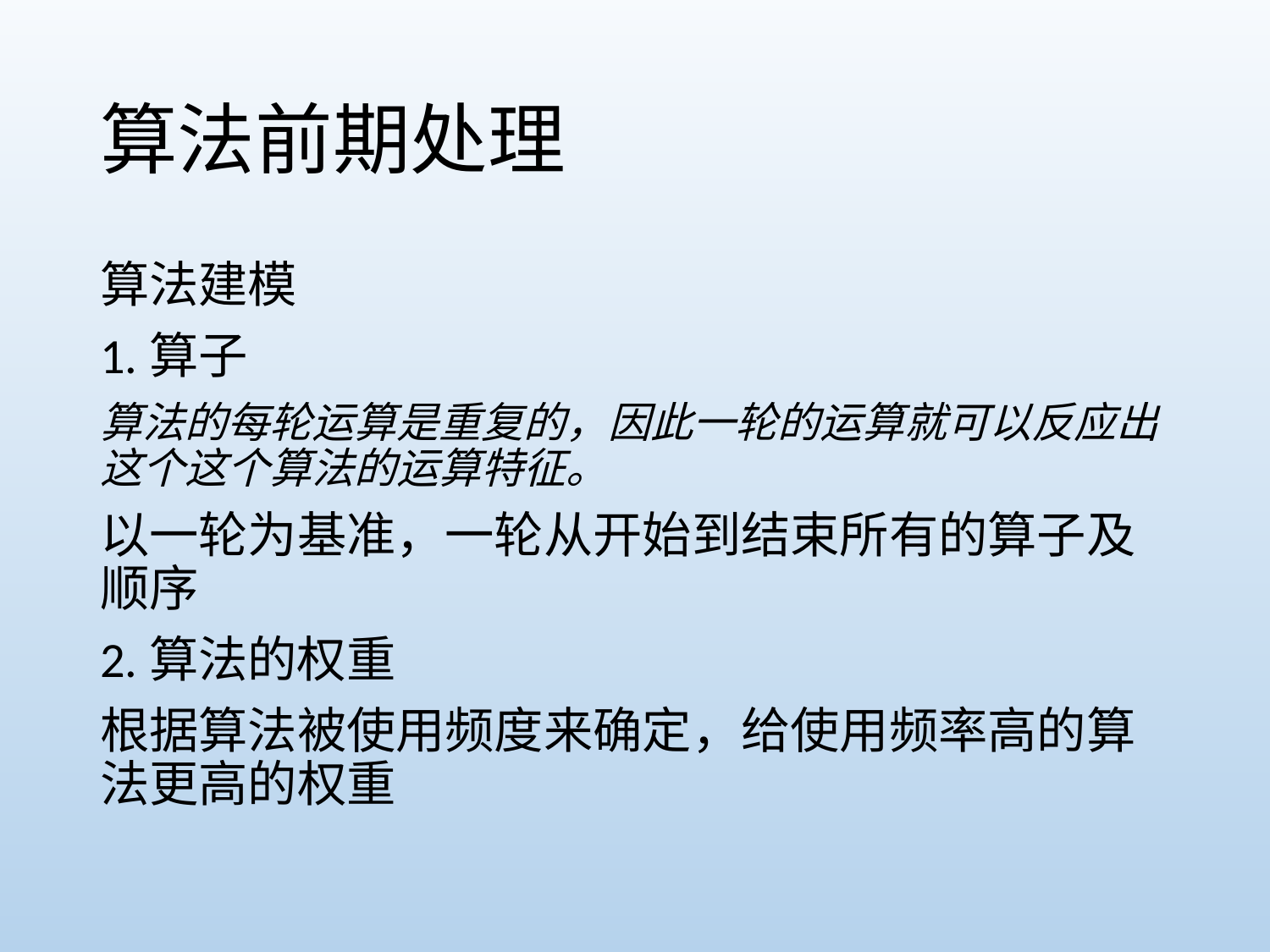

# 算法前期处理
算法建模
1.算子
算法的每轮运算是重复的，因此一轮的运算就可以反应出这个这个算法的运算特征。
以一轮为基准，一轮从开始到结束所有的算子及顺序
2.算法的权重
根据算法被使用频度来确定，给使用频率高的算法更高的权重